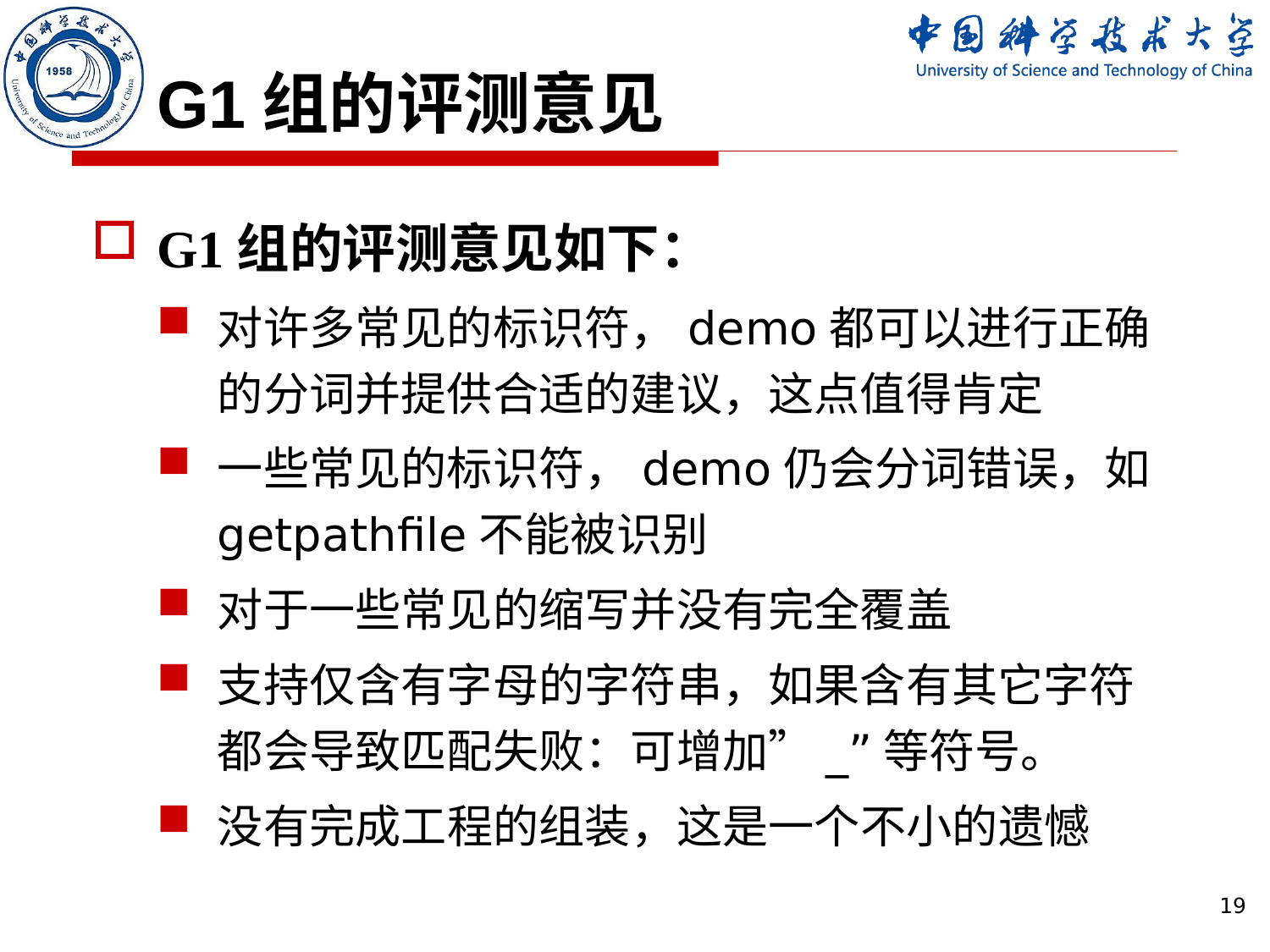

# G1组的评测意见
G1组的评测意见如下：
对许多常见的标识符，demo都可以进行正确的分词并提供合适的建议，这点值得肯定
一些常见的标识符，demo仍会分词错误，如getpathfile不能被识别
对于一些常见的缩写并没有完全覆盖
支持仅含有字母的字符串，如果含有其它字符都会导致匹配失败：可增加”_”等符号。
没有完成工程的组装，这是一个不小的遗憾

19